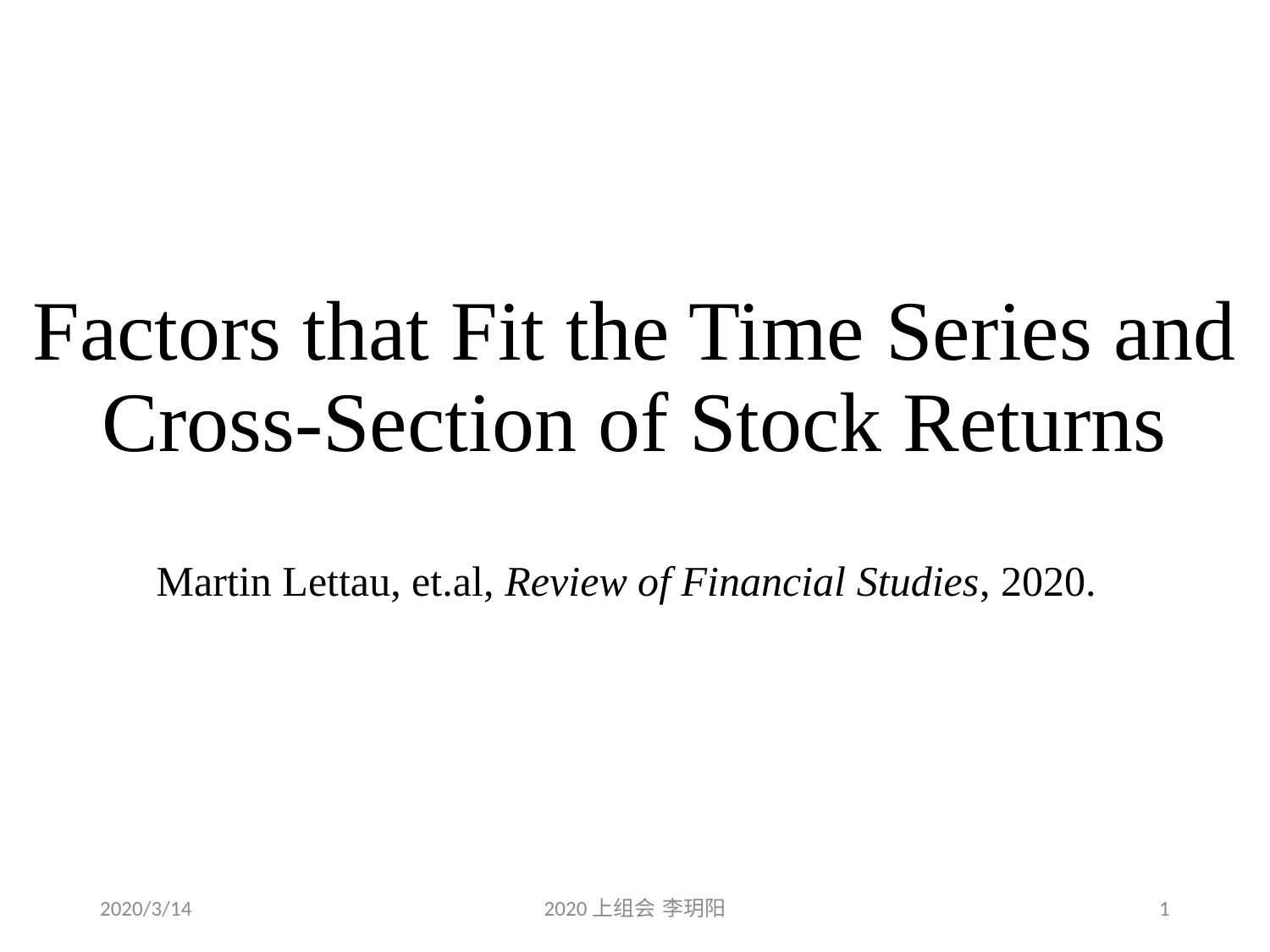

# Factors that Fit the Time Series and Cross-Section of Stock Returns
Martin Lettau, et.al, Review of Financial Studies, 2020.
2020/3/14
2020上组会 李玥阳
1